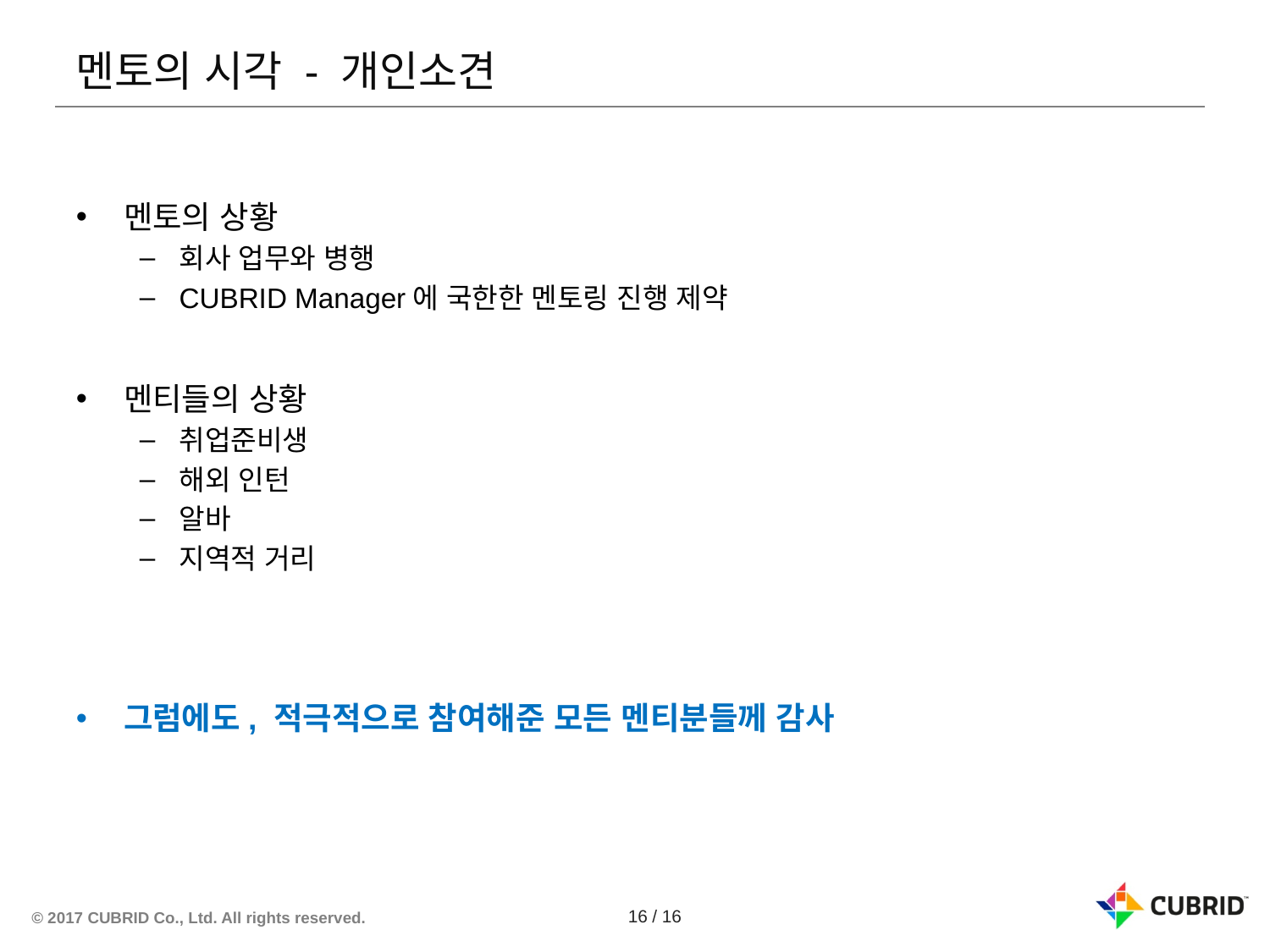

# 멘토의 시각 - 개인소견

멘토의 상황
회사 업무와 병행
CUBRID Manager에 국한한 멘토링 진행 제약

멘티들의 상황
취업준비생
해외 인턴
알바
지역적 거리

그럼에도, 적극적으로 참여해준 모든 멘티분들께 감사